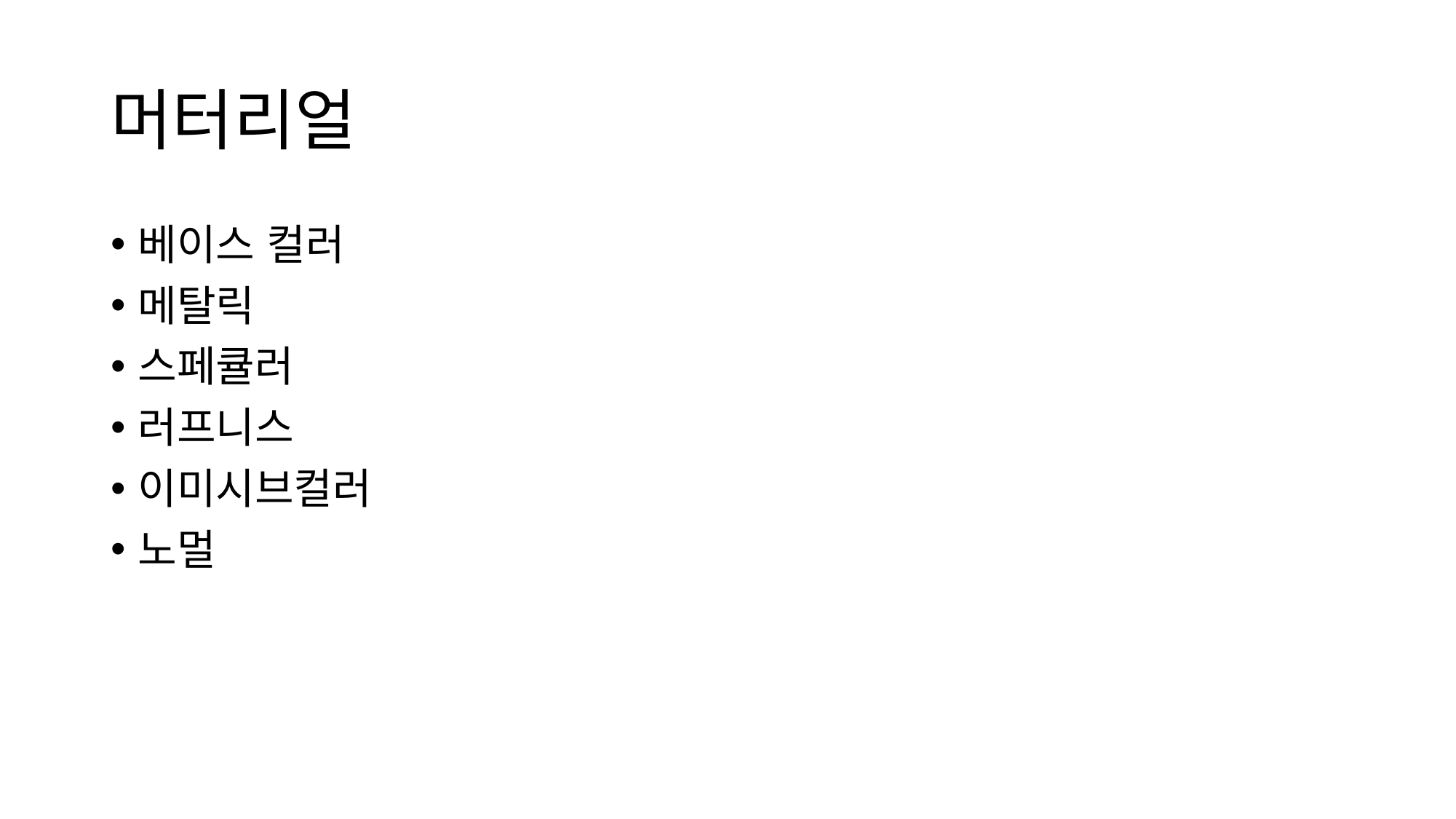

# 머터리얼
베이스 컬러
메탈릭
스페큘러
러프니스
이미시브컬러
노멀